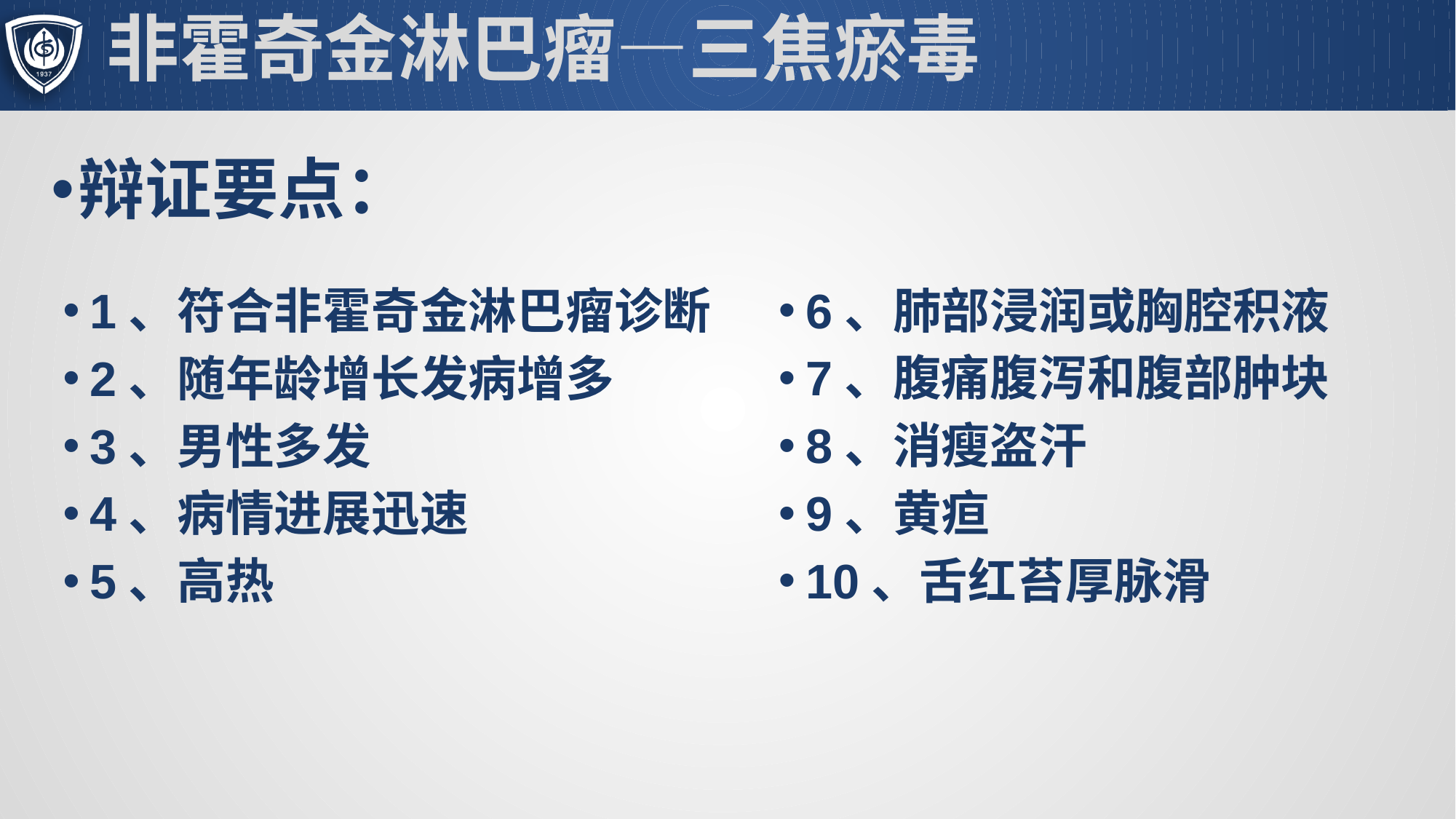

# 非霍奇金淋巴瘤—三焦瘀毒
辩证要点：

1、符合非霍奇金淋巴瘤诊断
2、随年龄增长发病增多
3、男性多发
4、病情进展迅速
5、高热

6、肺部浸润或胸腔积液
7、腹痛腹泻和腹部肿块
8、消瘦盗汗
9、黄疸
10、舌红苔厚脉滑